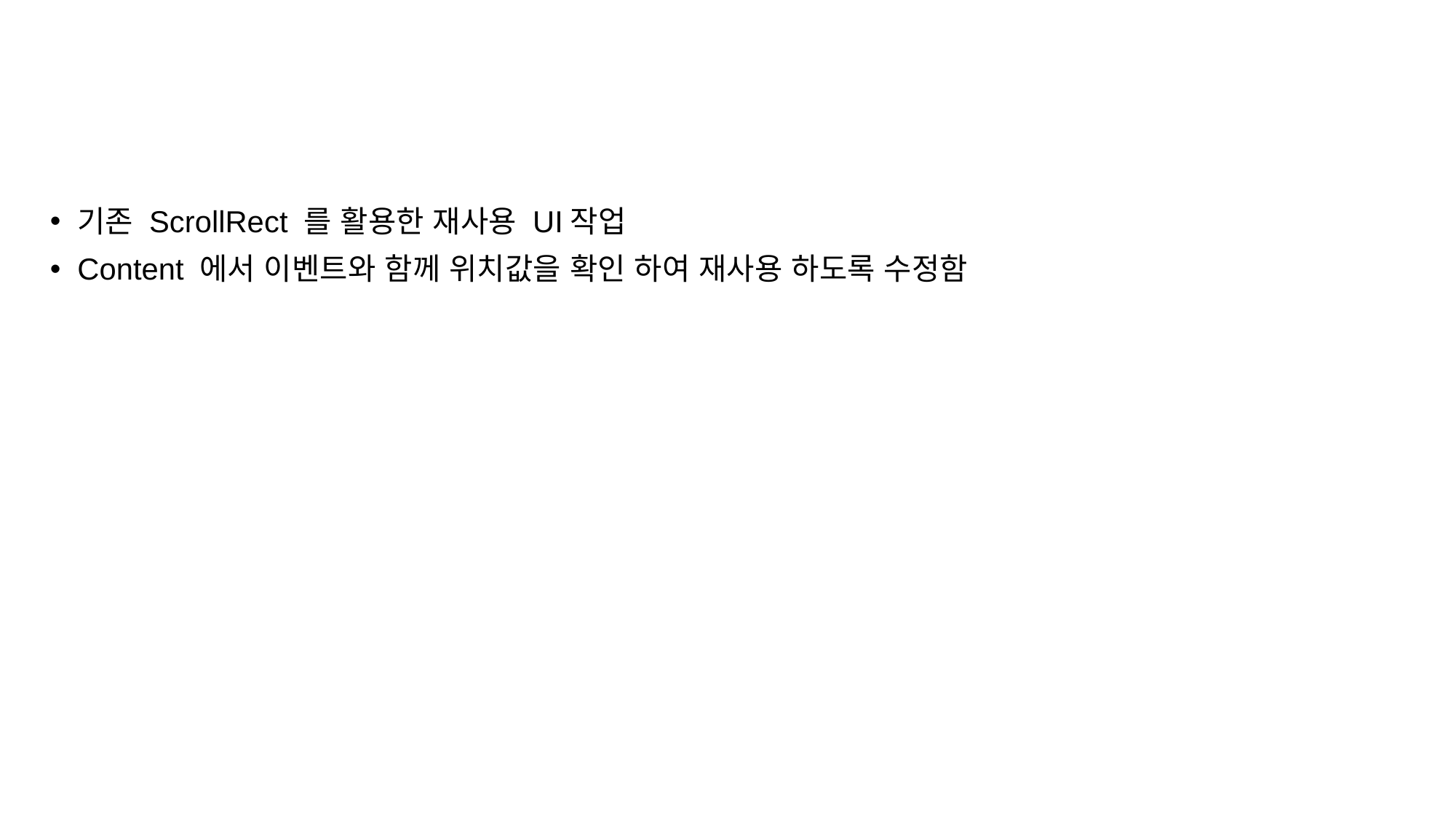

#
기존 ScrollRect 를 활용한 재사용 UI작업
Content 에서 이벤트와 함께 위치값을 확인 하여 재사용 하도록 수정함